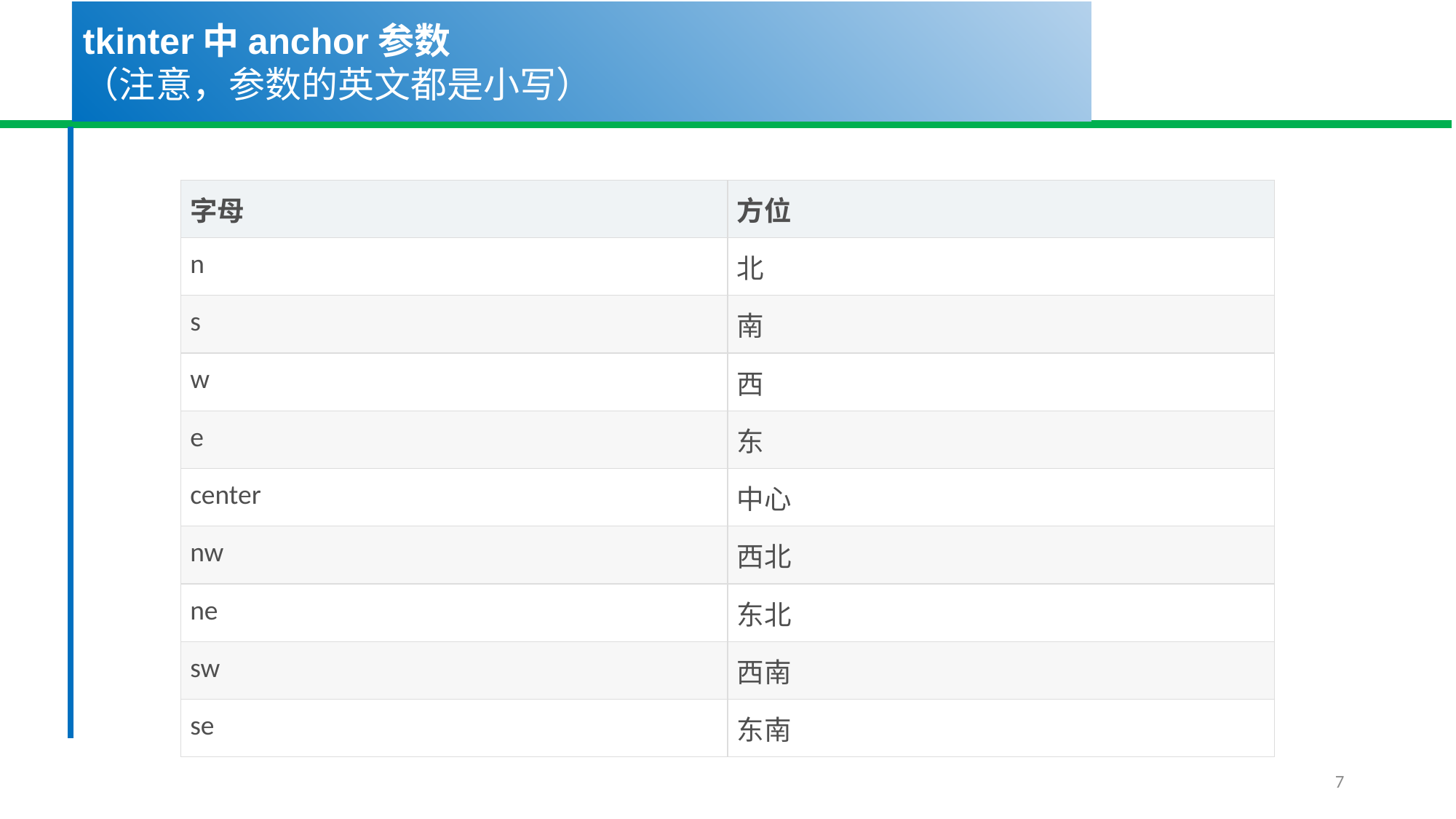

# tkinter中anchor参数 （注意，参数的英文都是小写）
| 字母 | 方位 |
| --- | --- |
| n | 北 |
| s | 南 |
| w | 西 |
| e | 东 |
| center | 中心 |
| nw | 西北 |
| ne | 东北 |
| sw | 西南 |
| se | 东南 |
7